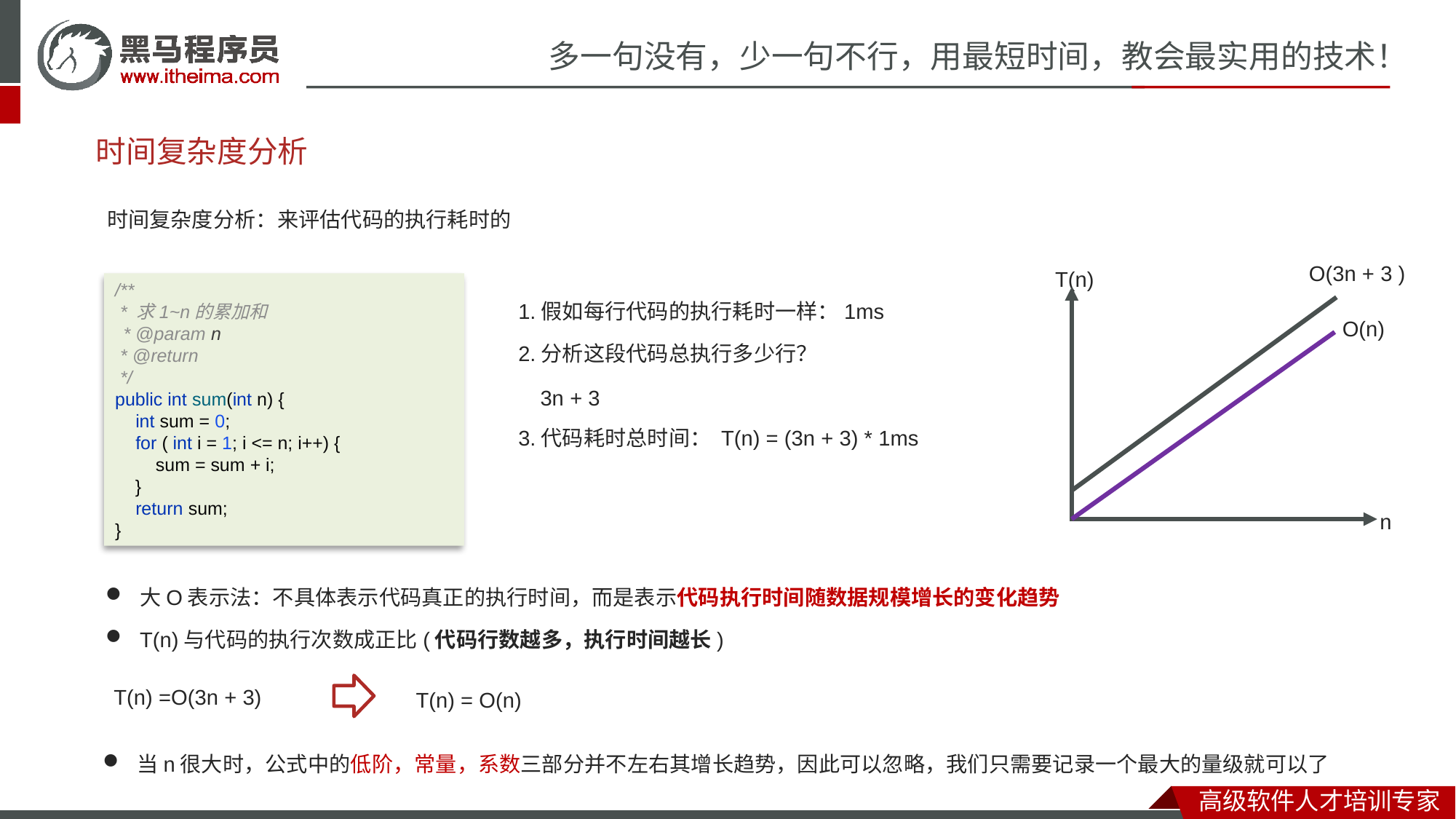

# 时间复杂度分析
时间复杂度分析：来评估代码的执行耗时的

O(3n + 3 )
T(n)
n
O(n)
/**
 * 求1~n的累加和
 * @param n
 * @return
 */
public int sum(int n) {
    int sum = 0;
    for ( int i = 1; i <= n; i++) {
        sum = sum + i;
    }
    return sum;
}
1.假如每行代码的执行耗时一样：1ms
2.分析这段代码总执行多少行？

3.代码耗时总时间： T(n) = (3n + 3) * 1ms

3n + 3
大O表示法：不具体表示代码真正的执行时间，而是表示代码执行时间随数据规模增长的变化趋势
T(n)与代码的执行次数成正比(代码行数越多，执行时间越长)
T(n) =O(3n + 3)
T(n) = O(n)

当n很大时，公式中的低阶，常量，系数三部分并不左右其增长趋势，因此可以忽略，我们只需要记录一个最大的量级就可以了